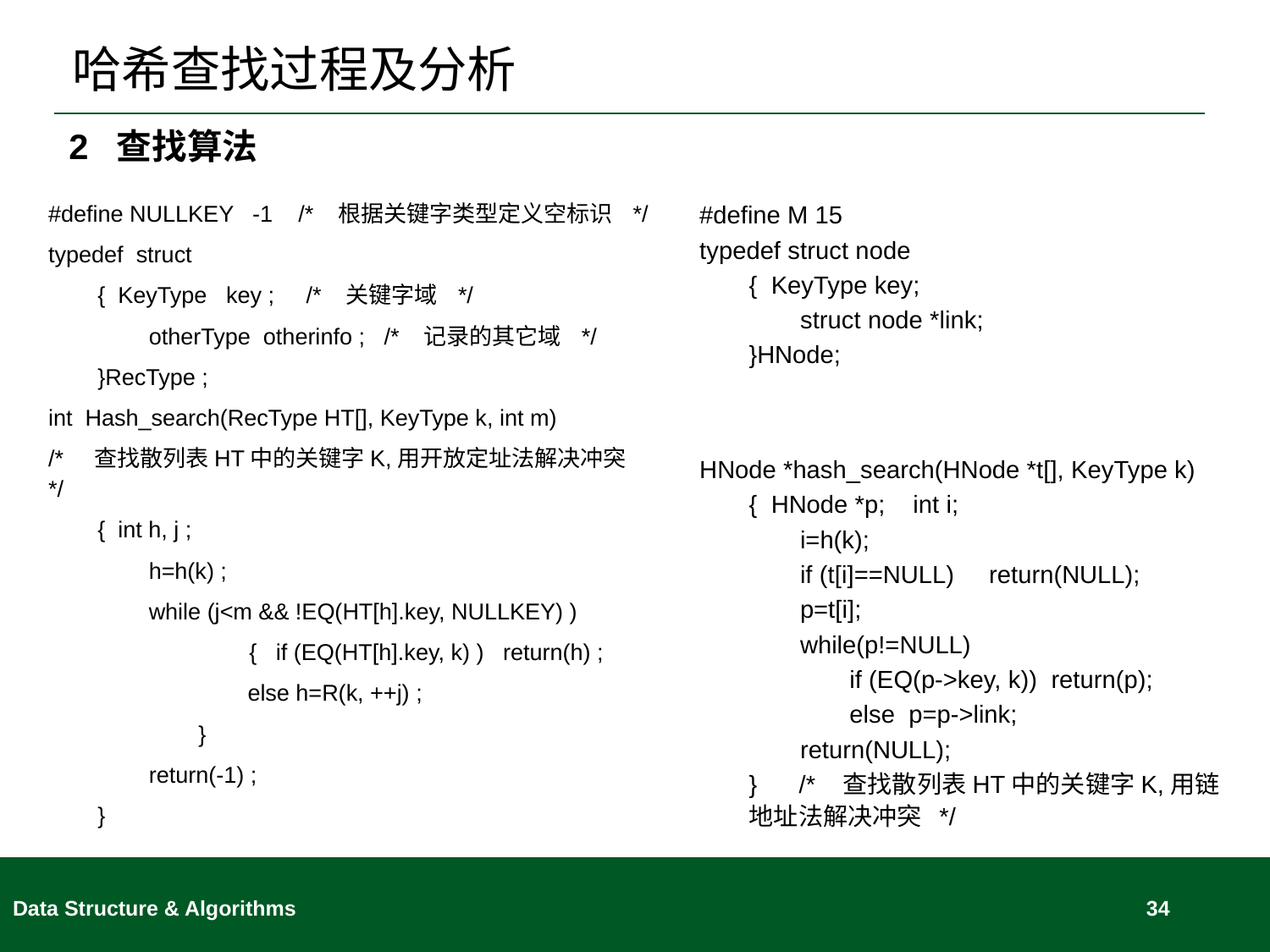

# 哈希查找过程及分析
2  查找算法
#define NULLKEY   -1    /*   根据关键字类型定义空标识   */
typedef  struct
{  KeyType   key ;     /*   关键字域   */
otherType  otherinfo ;   /*   记录的其它域   */
}RecType ;
int  Hash_search(RecType HT[], KeyType k, int m)
/*    查找散列表HT中的关键字K,用开放定址法解决冲突   */
{  int h, j ;
h=h(k) ;
while (j<m && !EQ(HT[h].key, NULLKEY) )
        {   if (EQ(HT[h].key, k) )   return(h) ;
else h=R(k, ++j) ;
}
return(-1) ;
}
#define M 15
typedef struct node
{  KeyType key;
struct node *link;
}HNode;
HNode *hash_search(HNode *t[], KeyType k)
{  HNode *p;    int i;
i=h(k);
if (t[i]==NULL)     return(NULL);
p=t[i];
while(p!=NULL)
if (EQ(p->key, k))  return(p);
else  p=p->link;
return(NULL);
}      /*   查找散列表HT中的关键字K,用链地址法解决冲突  */
Data Structure & Algorithms
34